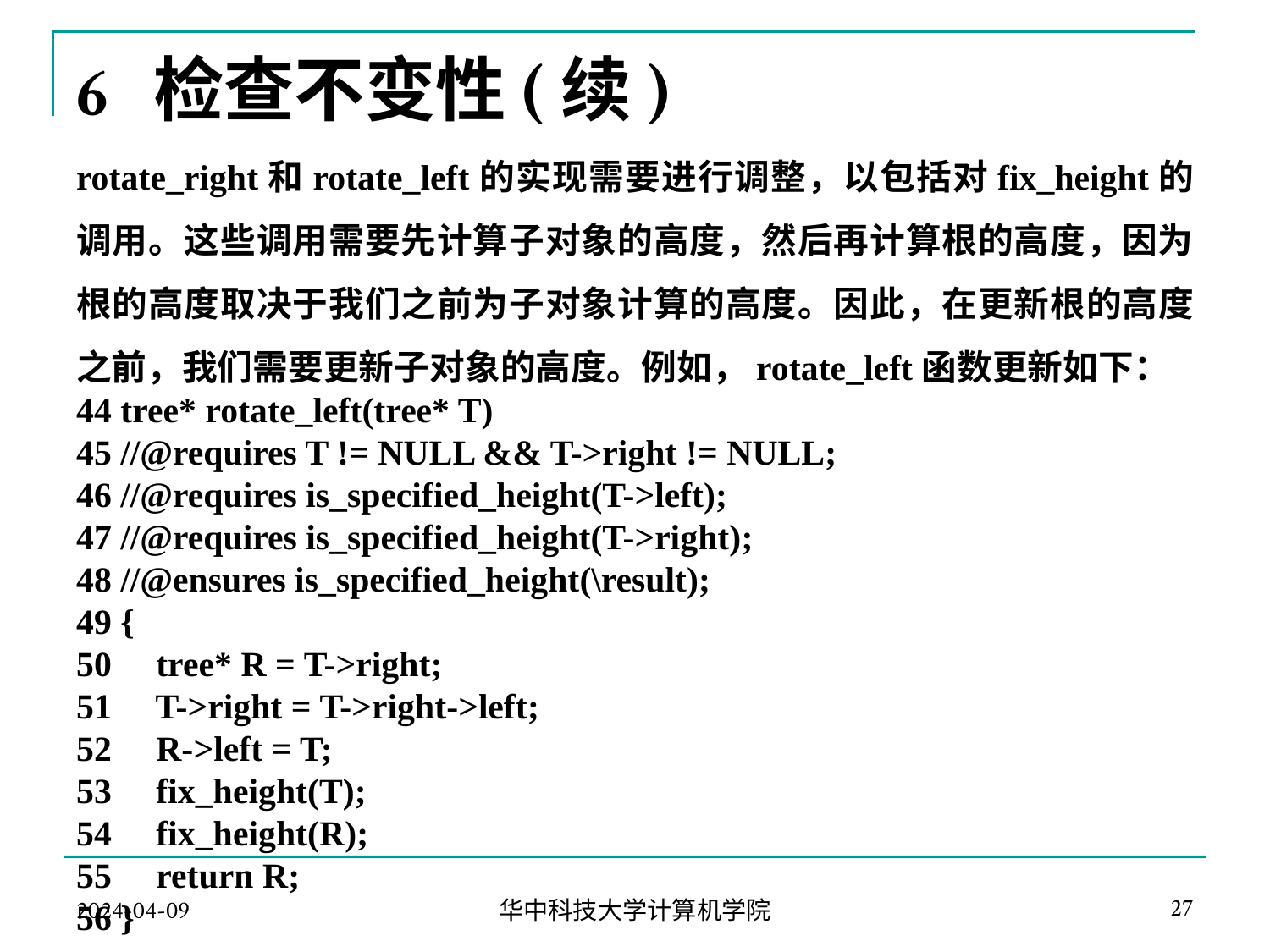

# 6  检查不变性(续)
rotate_right和rotate_left的实现需要进行调整，以包括对fix_height的调用。这些调用需要先计算子对象的高度，然后再计算根的高度，因为根的高度取决于我们之前为子对象计算的高度。因此，在更新根的高度之前，我们需要更新子对象的高度。例如，rotate_left函数更新如下：
44 tree* rotate_left(tree* T)
45 //@requires T != NULL && T->right != NULL;
46 //@requires is_specified_height(T->left);
47 //@requires is_specified_height(T->right);
48 //@ensures is_specified_height(\result);
49 {
50     tree* R = T->right;
51     T->right = T->right->left;
52     R->left = T;
53     fix_height(T);
54     fix_height(R);
55     return R;
56 }
2024-04-09
27
华中科技大学计算机学院